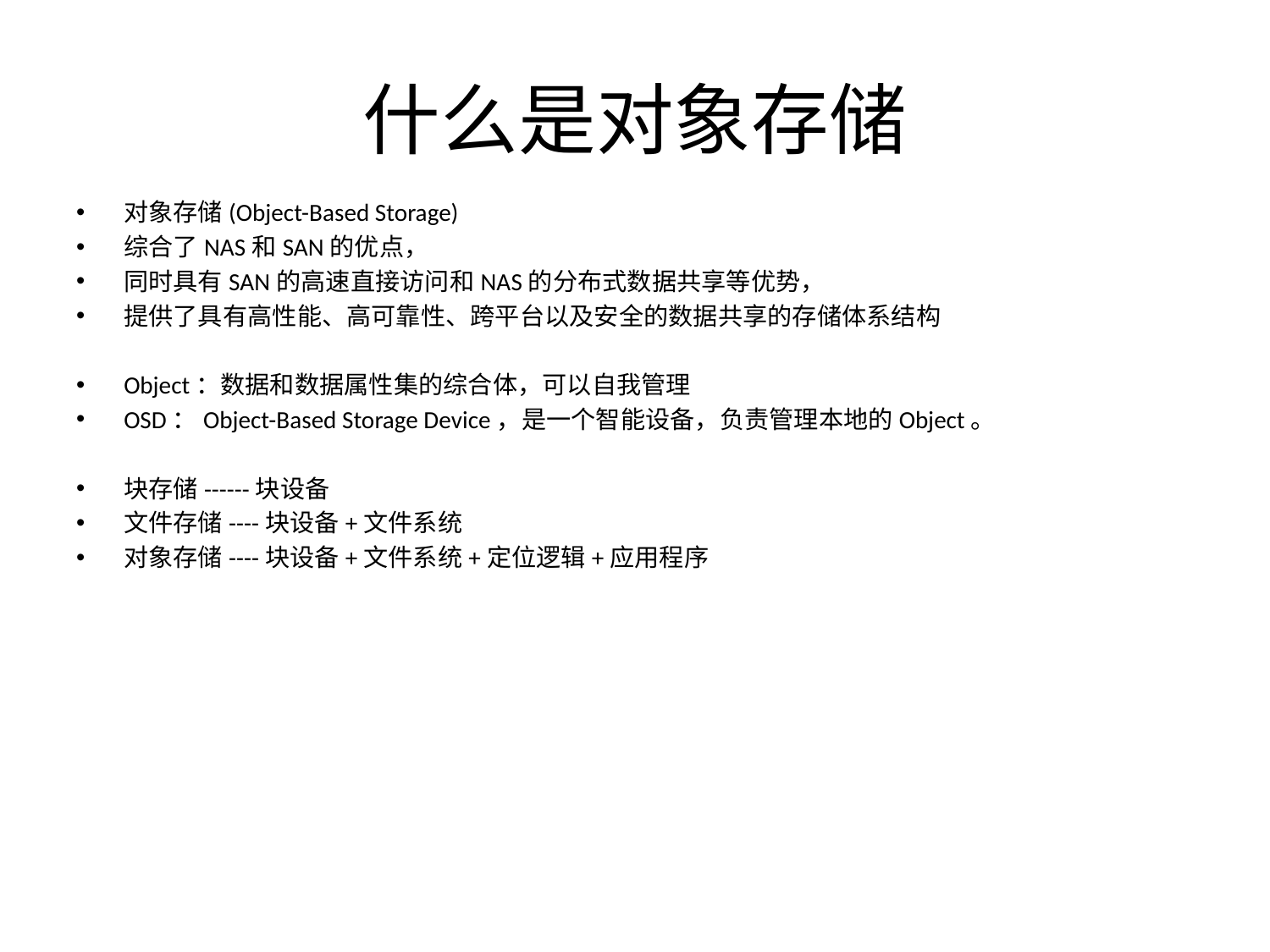

# 什么是对象存储
对象存储(Object-Based Storage)
综合了NAS和SAN的优点，
同时具有SAN的高速直接访问和NAS的分布式数据共享等优势，
提供了具有高性能、高可靠性、跨平台以及安全的数据共享的存储体系结构

Object：数据和数据属性集的综合体，可以自我管理
OSD：Object-Based Storage Device，是一个智能设备，负责管理本地的Object。

块存储------块设备
文件存储----块设备+文件系统
对象存储----块设备+文件系统+定位逻辑+应用程序